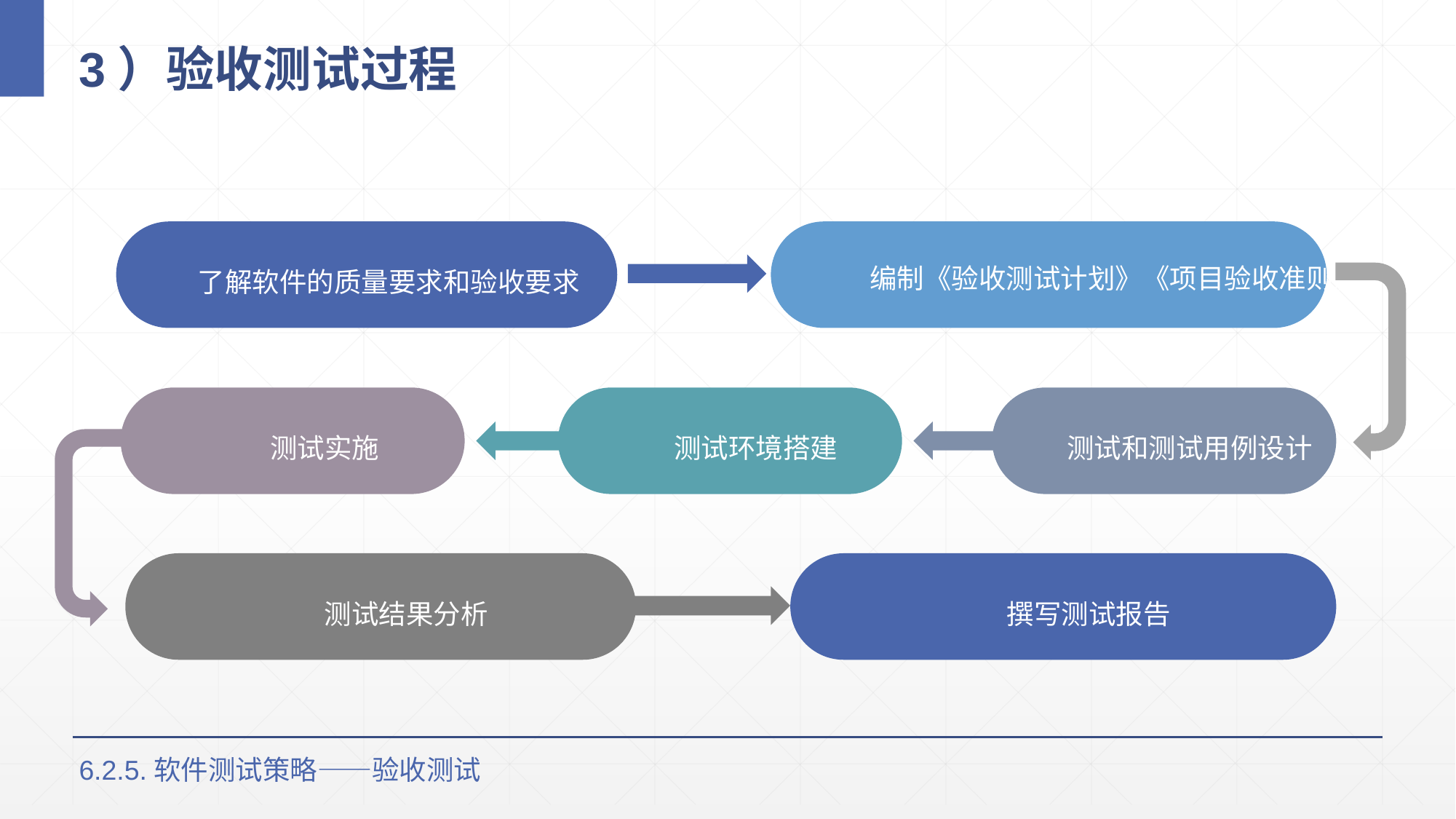

# 3）验收测试过程
了解软件的质量要求和验收要求
编制《验收测试计划》《项目验收准则》

测试环境搭建
测试和测试用例设计
 测试实施

测试结果分析
撰写测试报告

6.2.5.软件测试策略——验收测试